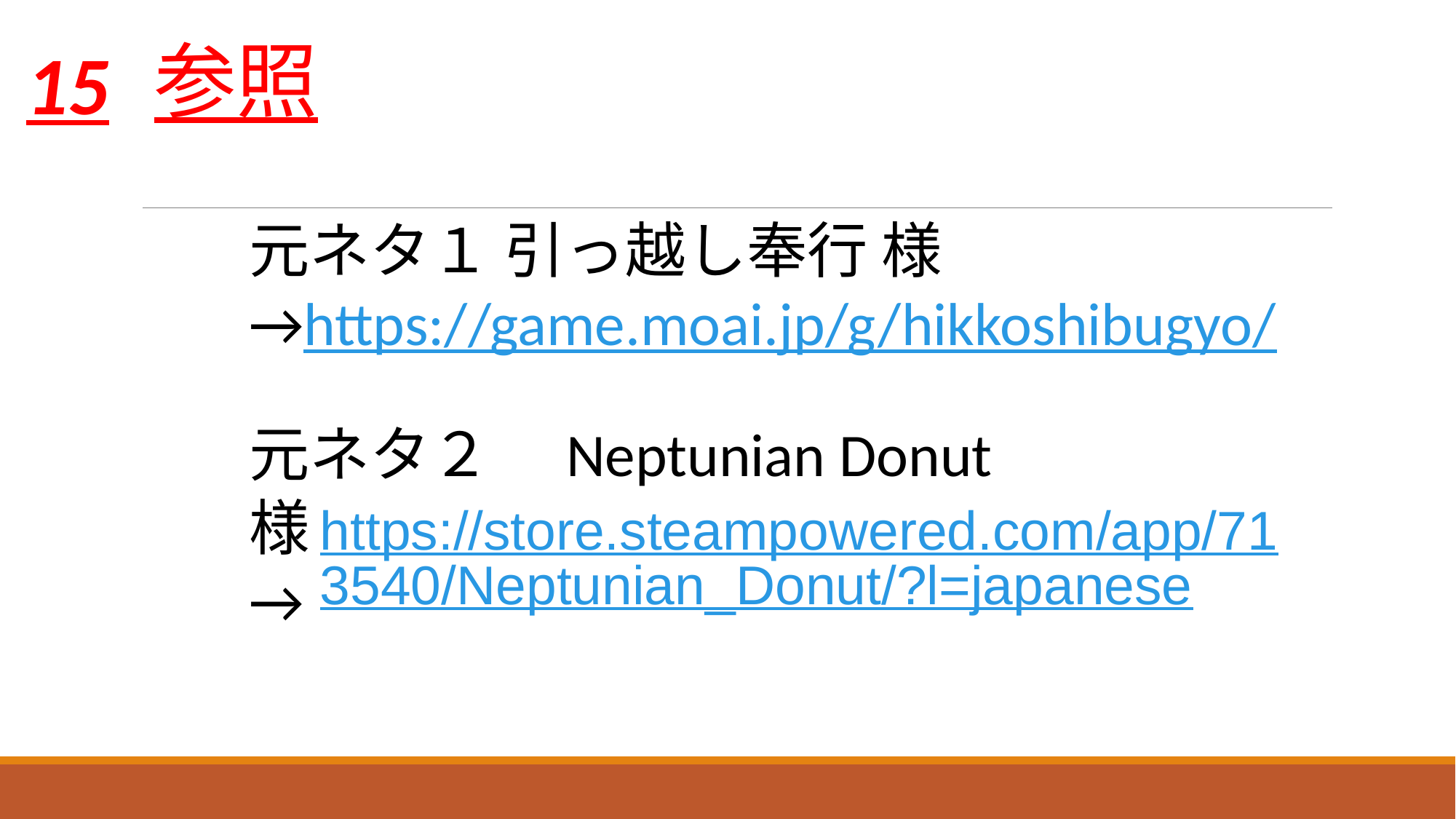

参照
元ネタ１ 引っ越し奉行 様
→https://game.moai.jp/g/hikkoshibugyo/
元ネタ２　Neptunian Donut 様
→
https://store.steampowered.com/app/713540/Neptunian_Donut/?l=japanese